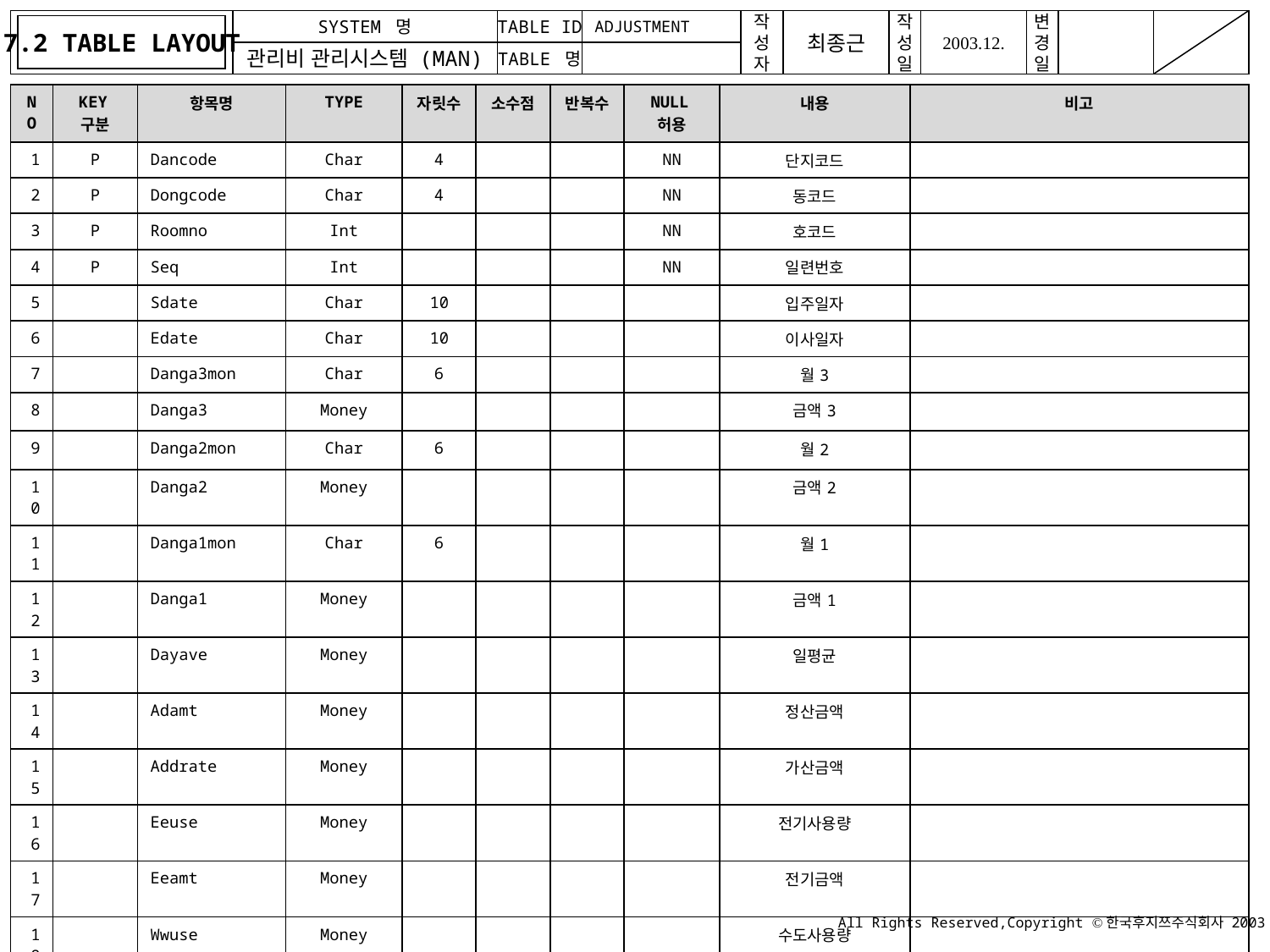

7.2 TABLE LAYOUT
ADJUSTMENT

| NO | KEY구분 | 항목명 | TYPE | 자릿수 | 소수점 | 반복수 | NULL허용 | 내용 | 비고 |
| --- | --- | --- | --- | --- | --- | --- | --- | --- | --- |
| 1 | P | Dancode | Char | 4 |  |  | NN | 단지코드 |  |
| 2 | P | Dongcode | Char | 4 |  |  | NN | 동코드 |  |
| 3 | P | Roomno | Int |  |  |  | NN | 호코드 |  |
| 4 | P | Seq | Int |  |  |  | NN | 일련번호 |  |
| 5 |  | Sdate | Char | 10 |  |  |  | 입주일자 |  |
| 6 |  | Edate | Char | 10 |  |  |  | 이사일자 |  |
| 7 |  | Danga3mon | Char | 6 |  |  |  | 월3 |  |
| 8 |  | Danga3 | Money |  |  |  |  | 금액3 |  |
| 9 |  | Danga2mon | Char | 6 |  |  |  | 월2 |  |
| 10 |  | Danga2 | Money |  |  |  |  | 금액2 |  |
| 11 |  | Danga1mon | Char | 6 |  |  |  | 월1 |  |
| 12 |  | Danga1 | Money |  |  |  |  | 금액1 |  |
| 13 |  | Dayave | Money |  |  |  |  | 일평균 |  |
| 14 |  | Adamt | Money |  |  |  |  | 정산금액 |  |
| 15 |  | Addrate | Money |  |  |  |  | 가산금액 |  |
| 16 |  | Eeuse | Money |  |  |  |  | 전기사용량 |  |
| 17 |  | Eeamt | Money |  |  |  |  | 전기금액 |  |
| 18 |  | Wwuse | Money |  |  |  |  | 수도사용량 |  |
| 19 |  | Wwamt | Money |  |  |  |  | 수도금액 |  |
| 20 |  | Whuse | Money |  |  |  |  | 온수사용량 |  |
| 21 |  | WHamt | Money |  |  |  |  | 온수금액 |  |
| 22 |  | HHuse | Money |  |  |  |  | 난방사용량 |  |